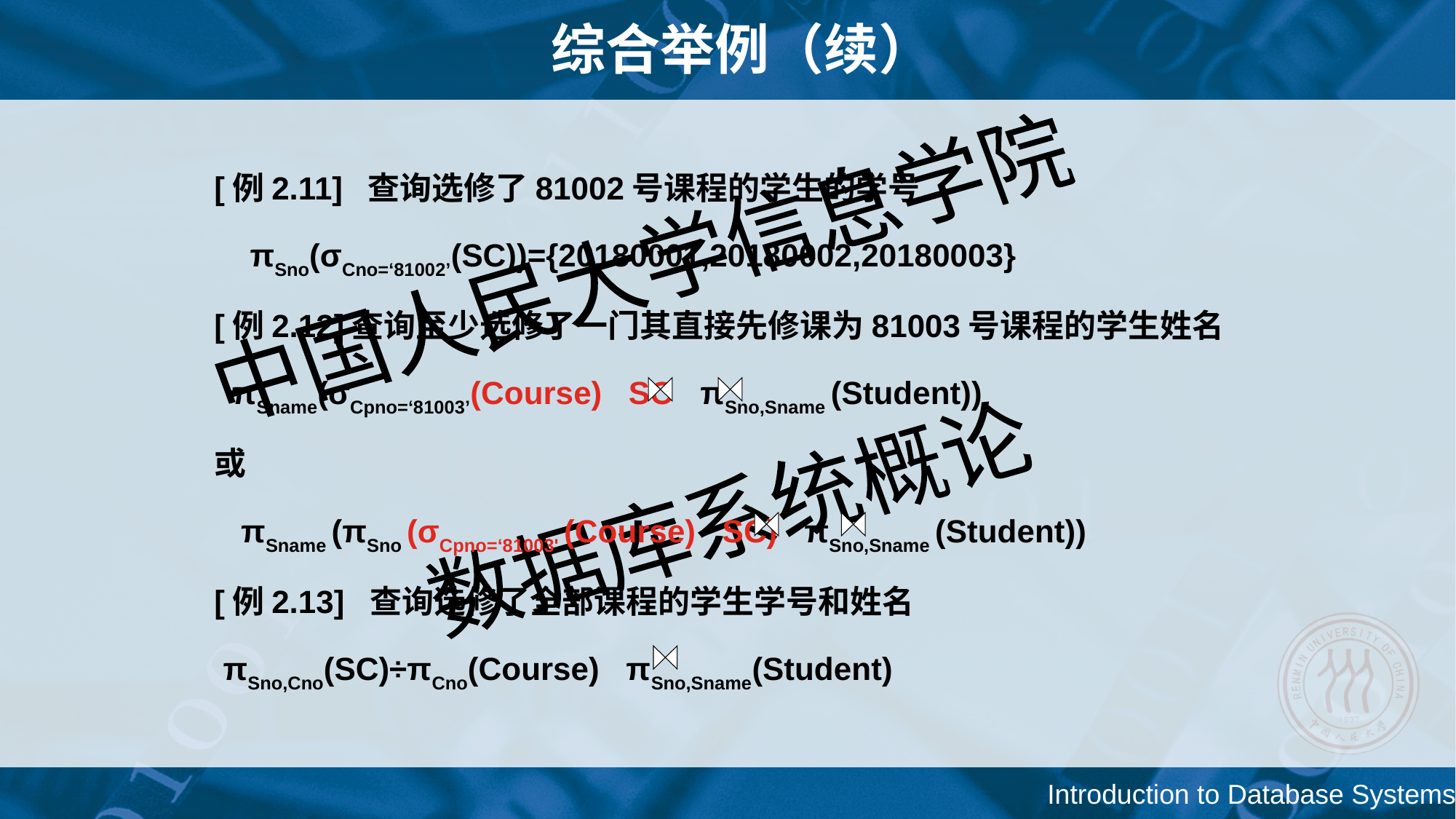

# 综合举例（续）
[例2.11]  查询选修了81002号课程的学生的学号
    πSno(σCno=‘81002’(SC))={20180001,20180002,20180003}
[例2.12]查询至少选修了一门其直接先修课为81003号课程的学生姓名
  πSname(σCpno=‘81003’(Course)   SC   πSno,Sname (Student))
或
   πSname (πSno (σCpno=‘81003' (Course)   SC)   πSno,Sname (Student))
[例2.13]  查询选修了全部课程的学生学号和姓名
 πSno,Cno(SC)÷πCno(Course)   πSno,Sname(Student)